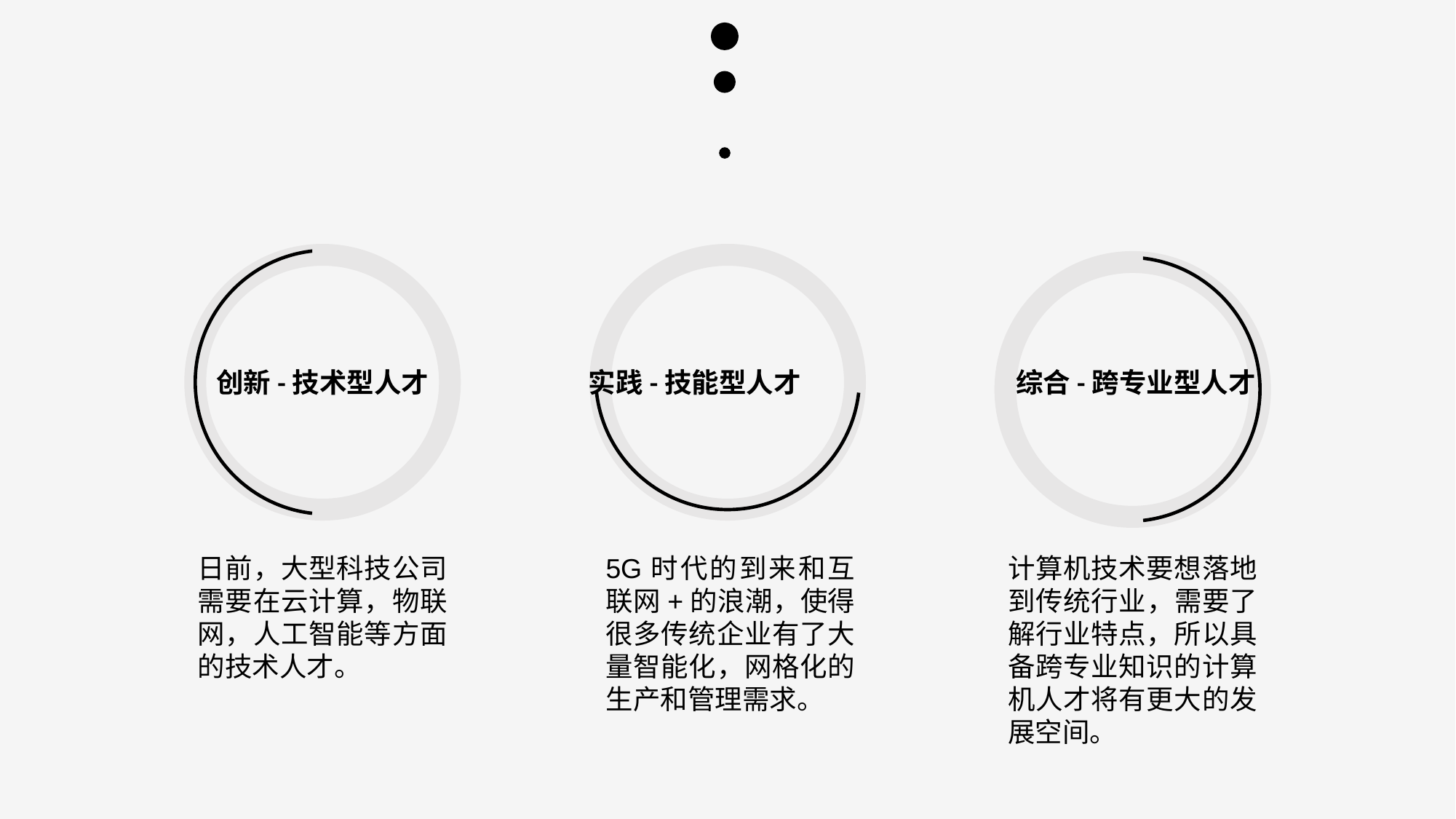

创新-技术型人才

实践-技能型人才

综合-跨专业型人才

日前，大型科技公司需要在云计算，物联网，人工智能等方面的技术人才。
5G时代的到来和互联网+的浪潮，使得很多传统企业有了大量智能化，网格化的生产和管理需求。
计算机技术要想落地到传统行业，需要了解行业特点，所以具备跨专业知识的计算机人才将有更大的发展空间。